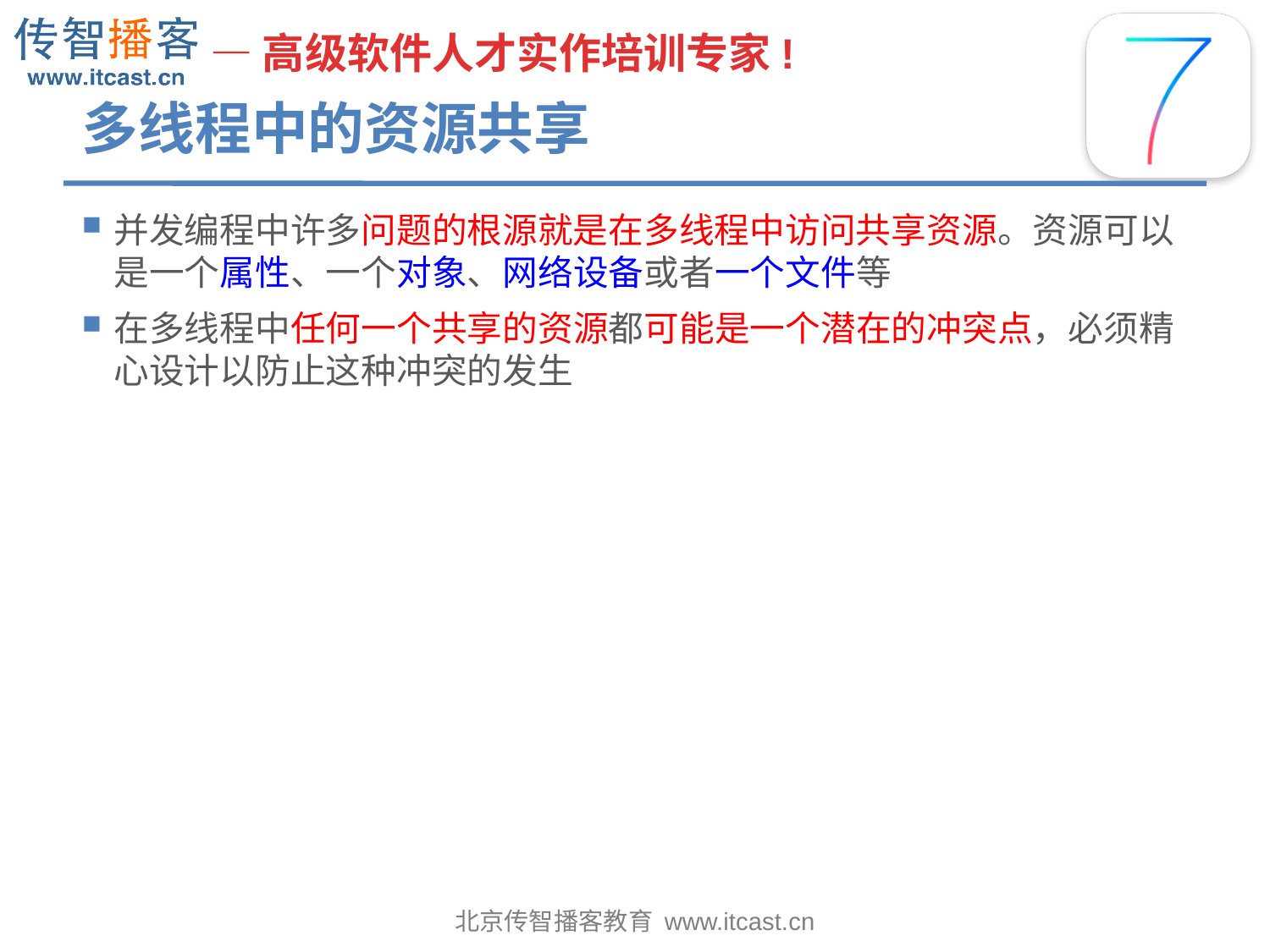

# 多线程中的资源共享
并发编程中许多问题的根源就是在多线程中访问共享资源。资源可以是一个属性、一个对象、网络设备或者一个文件等
在多线程中任何一个共享的资源都可能是一个潜在的冲突点，必须精心设计以防止这种冲突的发生